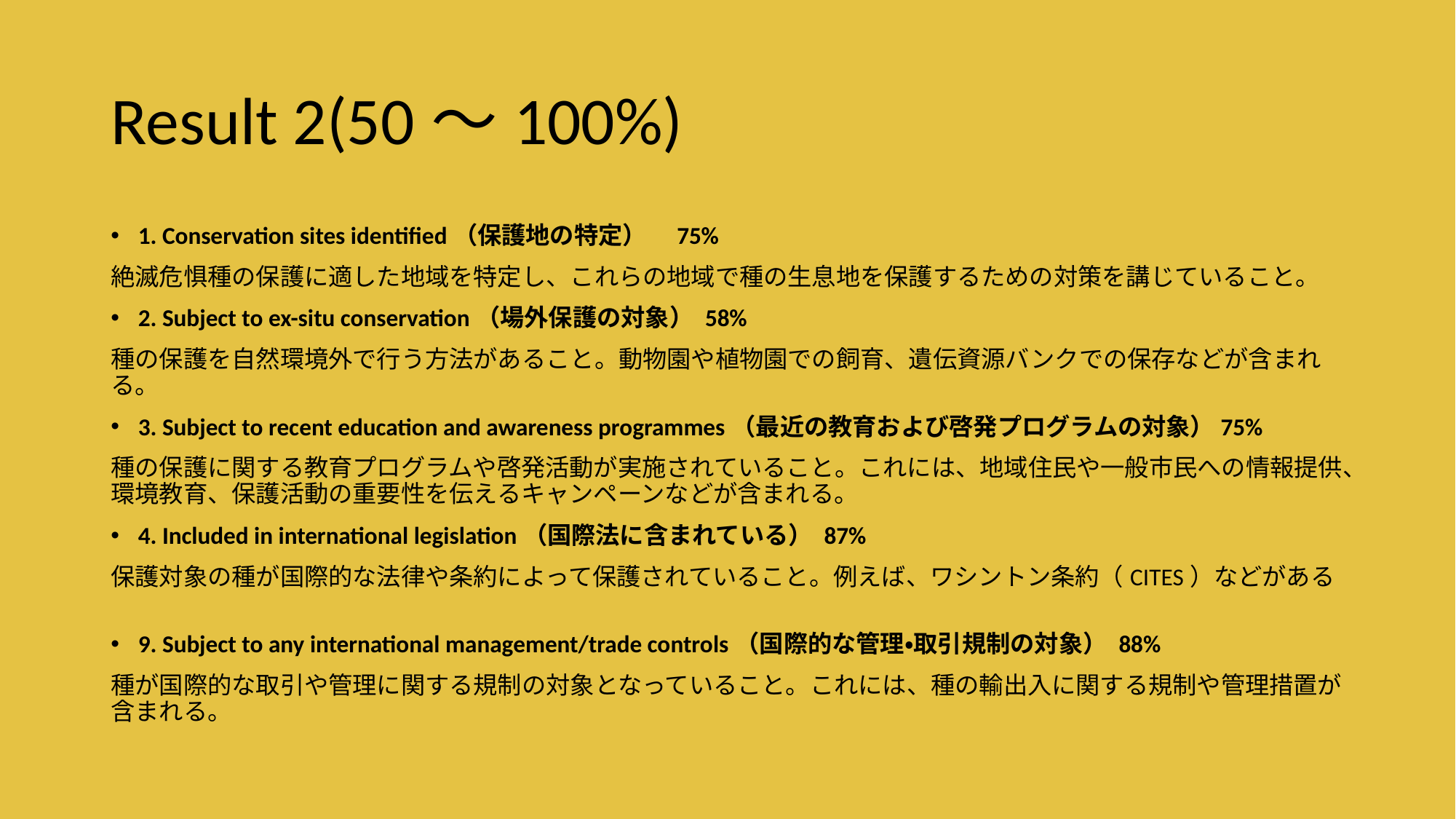

# Result 2(50〜100%)
1. Conservation sites identified（保護地の特定）　75%
絶滅危惧種の保護に適した地域を特定し、これらの地域で種の生息地を保護するための対策を講じていること。
2. Subject to ex-situ conservation（場外保護の対象） 58%
種の保護を自然環境外で行う方法があること。動物園や植物園での飼育、遺伝資源バンクでの保存などが含まれる。
3. Subject to recent education and awareness programmes（最近の教育および啓発プログラムの対象）75%
種の保護に関する教育プログラムや啓発活動が実施されていること。これには、地域住民や一般市民への情報提供、環境教育、保護活動の重要性を伝えるキャンペーンなどが含まれる。
4. Included in international legislation（国際法に含まれている） 87%
保護対象の種が国際的な法律や条約によって保護されていること。例えば、ワシントン条約（CITES）などがある
9. Subject to any international management/trade controls（国際的な管理・取引規制の対象） 88%
種が国際的な取引や管理に関する規制の対象となっていること。これには、種の輸出入に関する規制や管理措置が含まれる。